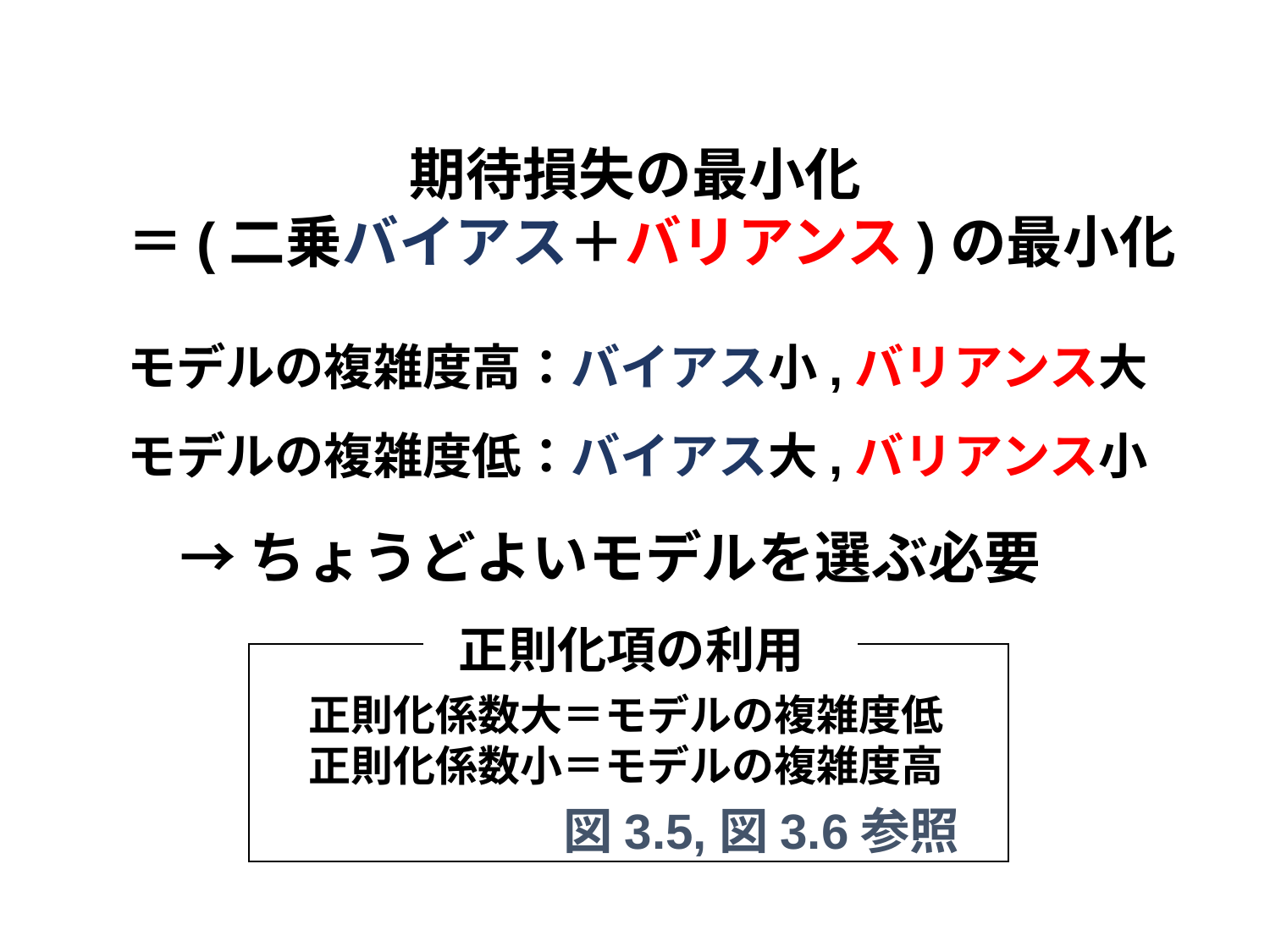

期待損失の最小化
＝(二乗バイアス＋バリアンス)の最小化
モデルの複雑度高：バイアス小,バリアンス大
モデルの複雑度低：バイアス大,バリアンス小
→ちょうどよいモデルを選ぶ必要

正則化項の利用

正則化係数大＝モデルの複雑度低
正則化係数小＝モデルの複雑度高
図3.5,図3.6参照